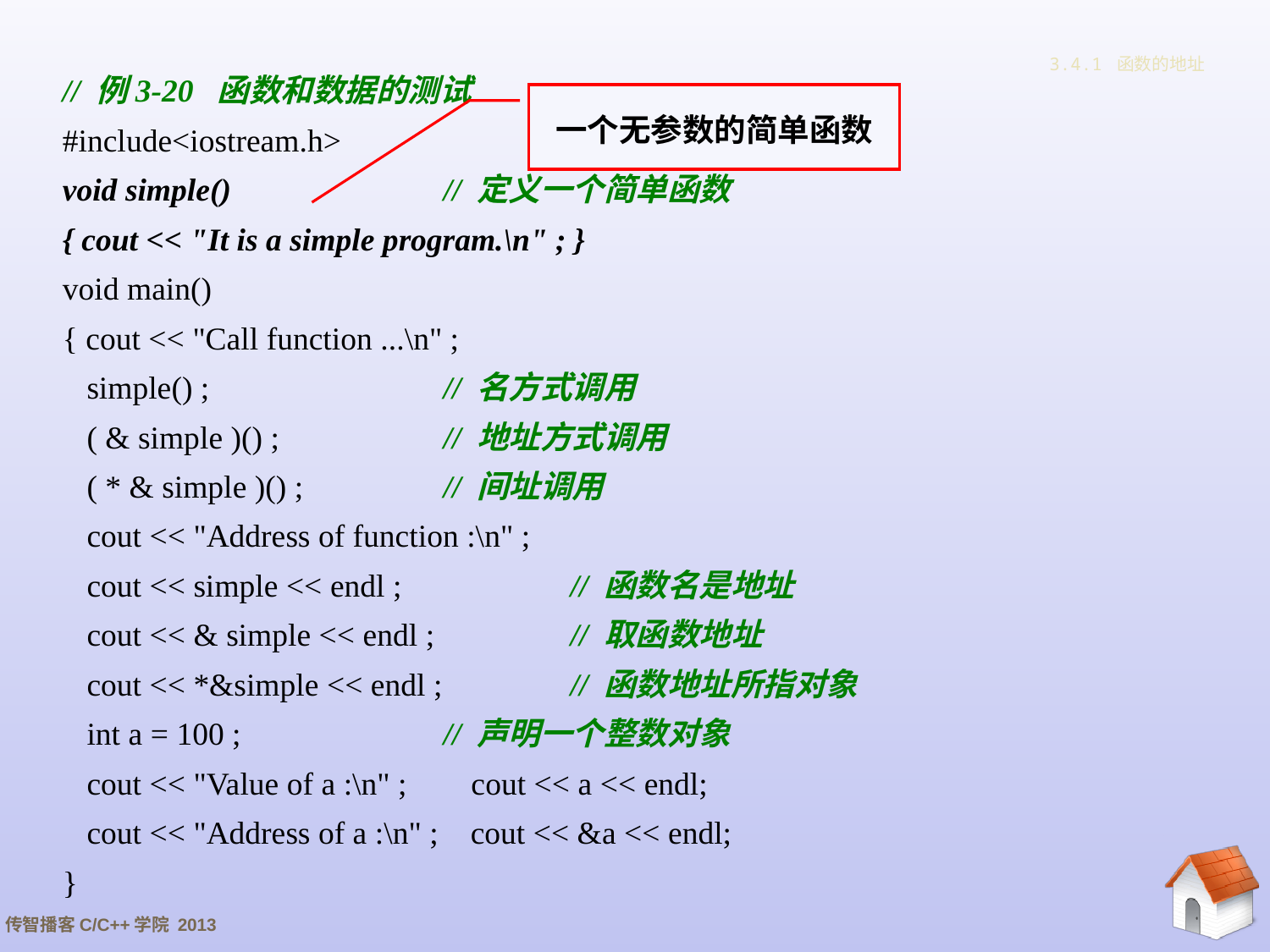

# 3.4.1 函数的地址
// 例3-20  函数和数据的测试
#include<iostream.h>
void simple()		// 定义一个简单函数
{ cout << "It is a simple program.\n" ; }
void main()
{ cout << "Call function ...\n" ;
   simple() ;		// 名方式调用
   ( & simple )() ;		// 地址方式调用
   ( * & simple )() ;		// 间址调用
   cout << "Address of function :\n" ;
   cout << simple << endl ;		// 函数名是地址
   cout << & simple << endl ;		// 取函数地址
   cout << *&simple << endl ;     	// 函数地址所指对象
   int a = 100 ;		// 声明一个整数对象
   cout << "Value of a :\n" ;        cout << a << endl;
   cout << "Address of a :\n" ;    cout << &a << endl;
}
一个无参数的简单函数